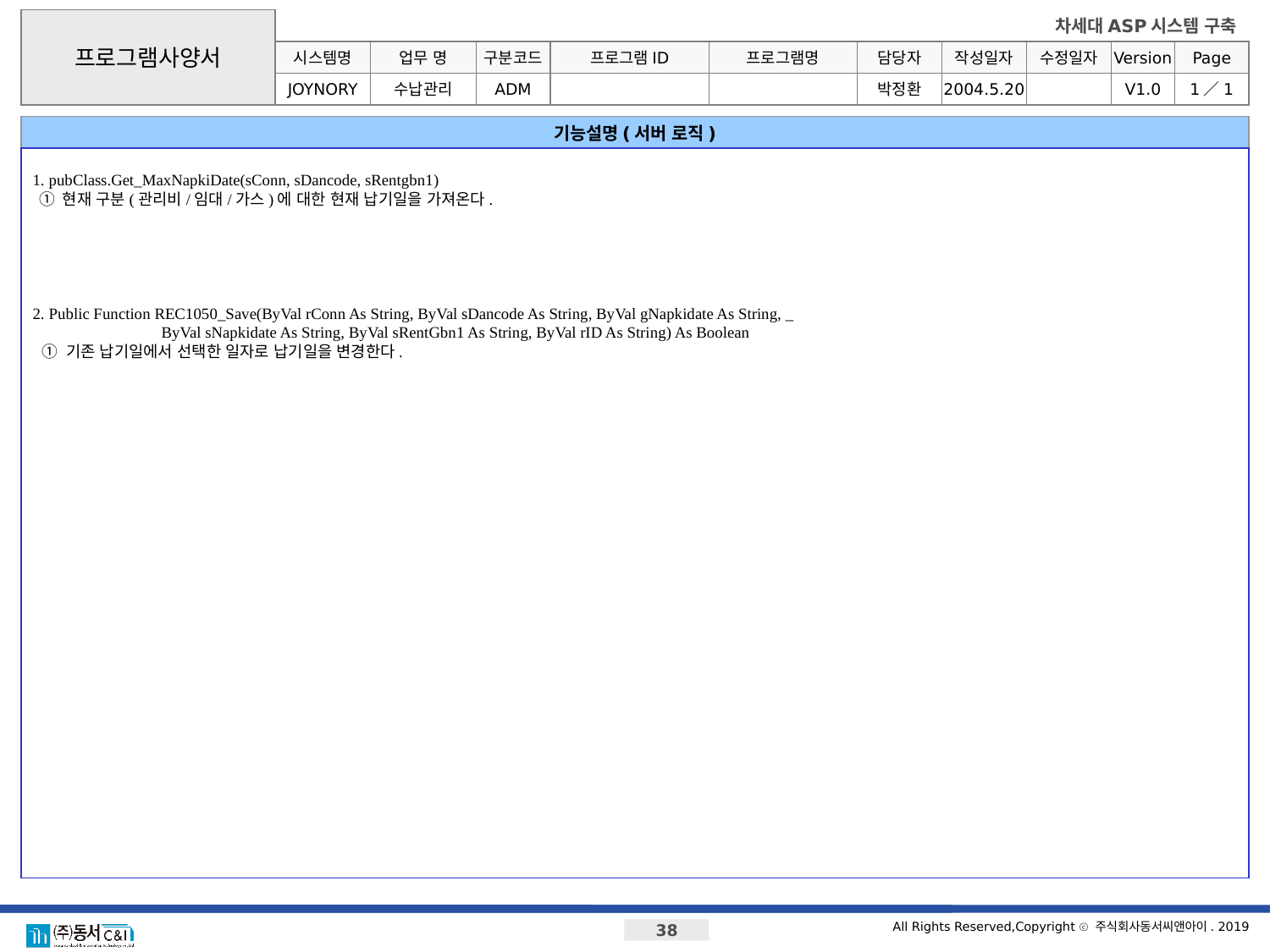

프로그램사양서
시스템명
업무 명
구분코드
프로그램ID
프로그램명
기능설명(서버 로직)

 1. pubClass.Get_MaxNapkiDate(sConn, sDancode, sRentgbn1)
   ① 현재 구분(관리비/임대/가스)에 대한 현재 납기일을 가져온다.

 2. Public Function REC1050_Save(ByVal rConn As String, ByVal sDancode As String, ByVal gNapkidate As String, _
                                 ByVal sNapkidate As String, ByVal sRentGbn1 As String, ByVal rID As String) As Boolean
   ① 기존 납기일에서 선택한 일자로 납기일을 변경한다.